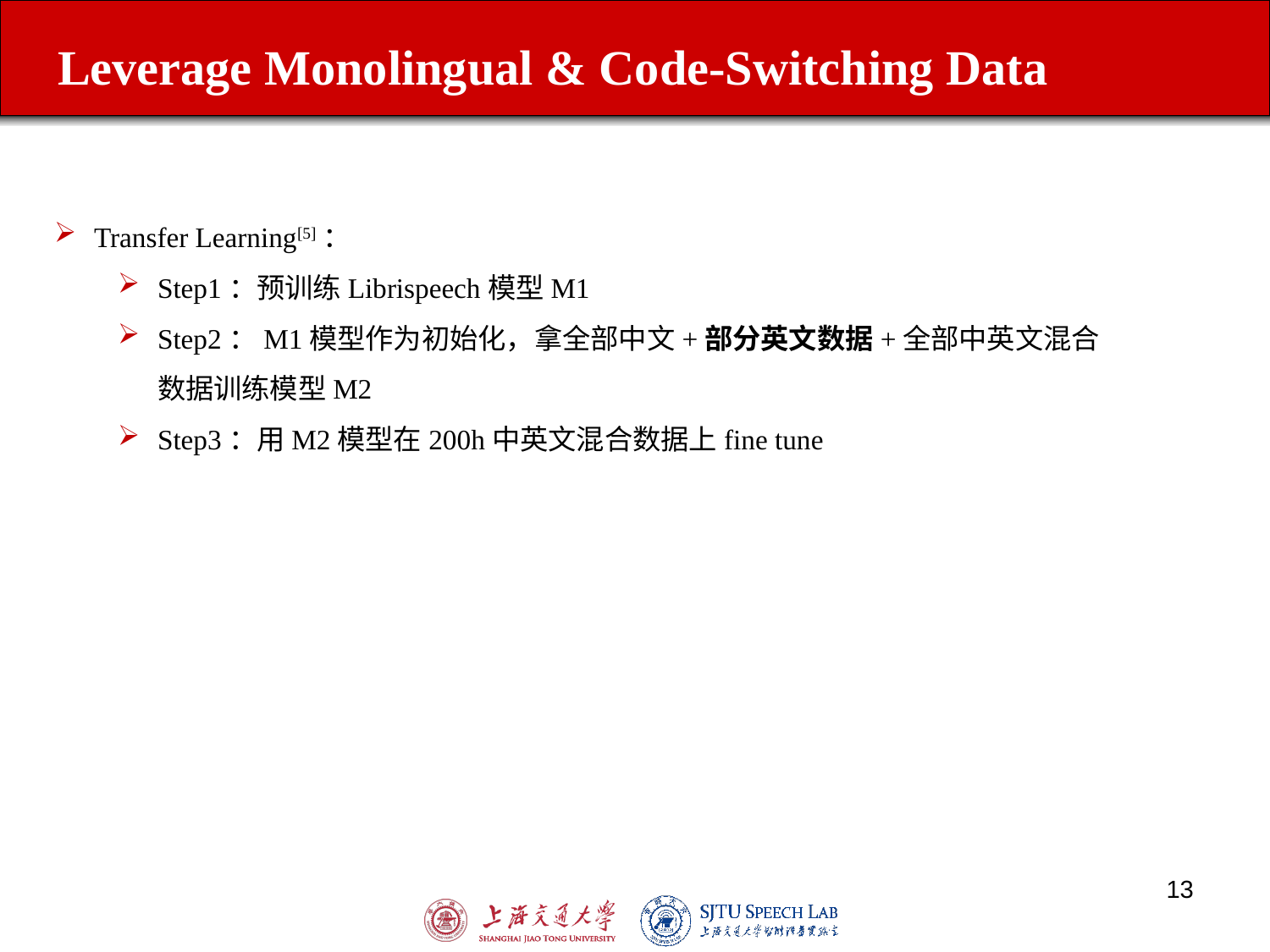

# Leverage Monolingual & Code-Switching Data
Transfer Learning[5]：
Step1：预训练Librispeech模型M1
Step2：M1模型作为初始化，拿全部中文+部分英文数据+全部中英文混合数据训练模型M2
Step3：用M2模型在200h中英文混合数据上fine tune

13